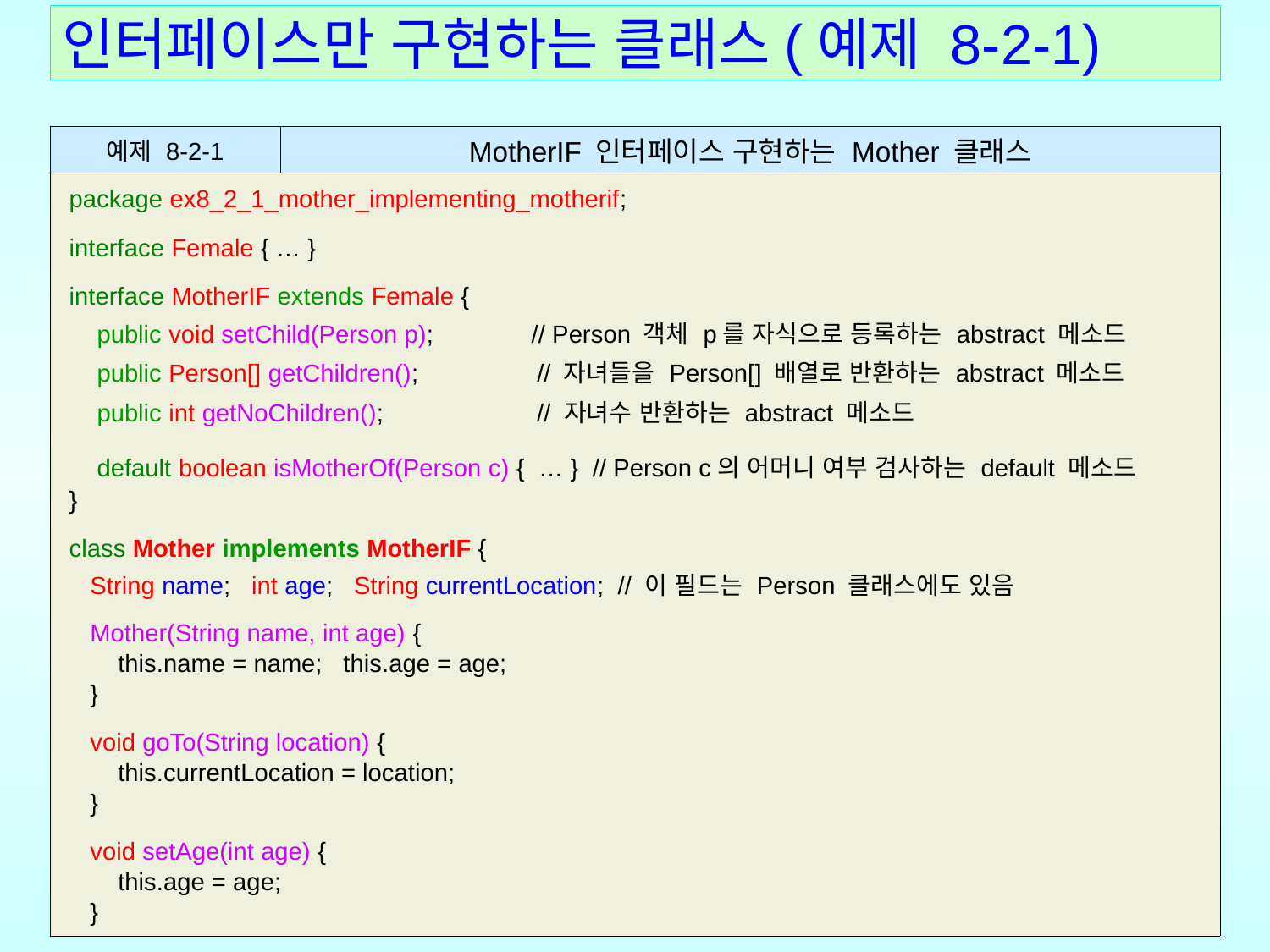

# 인터페이스만 구현하는 클래스(예제 8-2-1)
| 예제 8-2-1 | MotherIF 인터페이스 구현하는 Mother 클래스 |
| --- | --- |
| package ex8\_2\_1\_mother\_implementing\_motherif; interface Female { … } interface MotherIF extends Female { public void setChild(Person p); // Person 객체 p를 자식으로 등록하는 abstract 메소드 public Person[] getChildren(); // 자녀들을 Person[] 배열로 반환하는 abstract 메소드 public int getNoChildren(); // 자녀수 반환하는 abstract 메소드 default boolean isMotherOf(Person c) { … } // Person c의 어머니 여부 검사하는 default 메소드 } class Mother implements MotherIF { String name; int age; String currentLocation; // 이 필드는 Person 클래스에도 있음 Mother(String name, int age) { this.name = name; this.age = age; } void goTo(String location) { this.currentLocation = location; } void setAge(int age) { this.age = age; } |  |